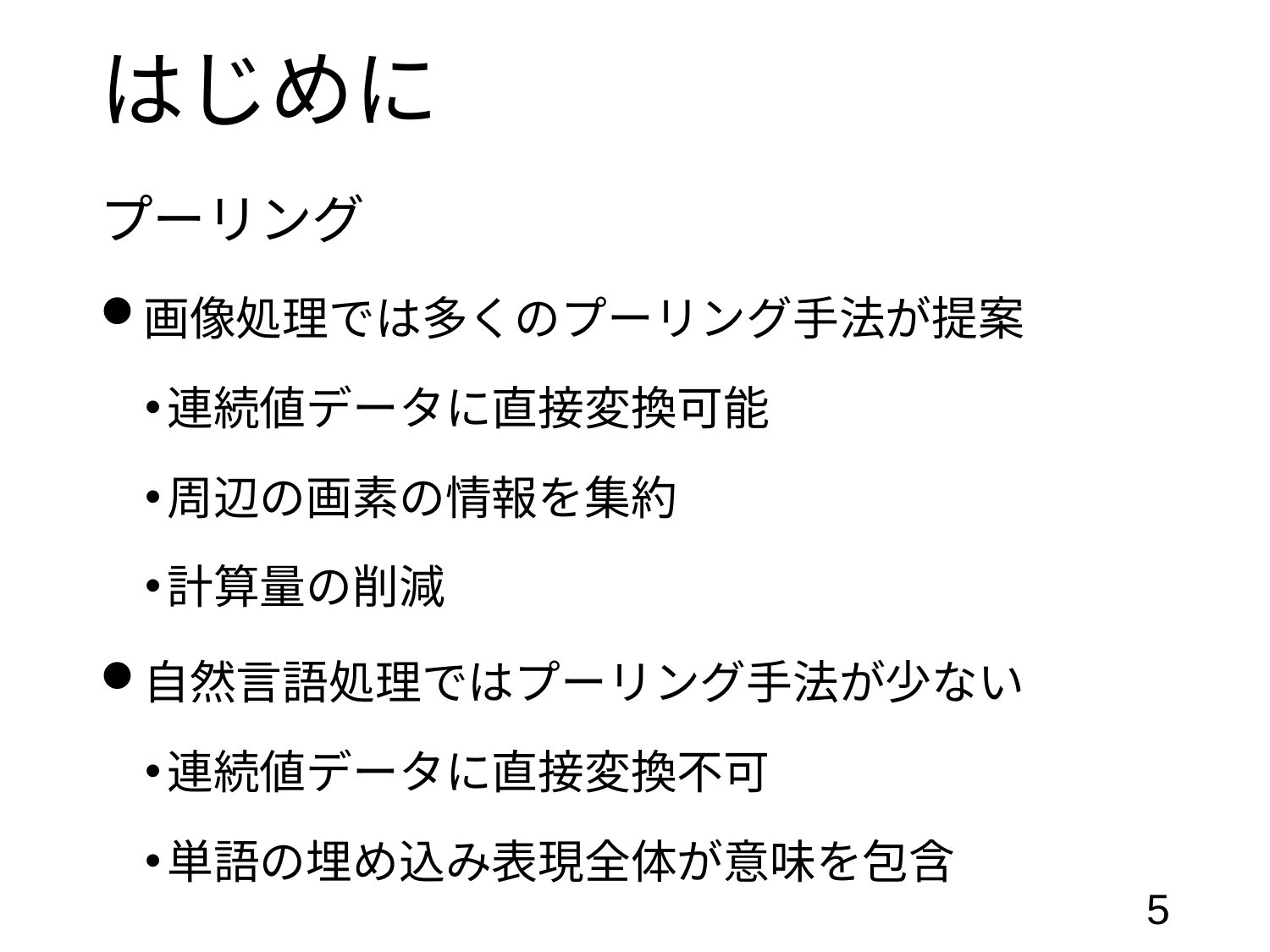

# はじめに
プーリング
画像処理では多くのプーリング手法が提案
連続値データに直接変換可能
周辺の画素の情報を集約
計算量の削減
自然言語処理ではプーリング手法が少ない
連続値データに直接変換不可
単語の埋め込み表現全体が意味を包含

5